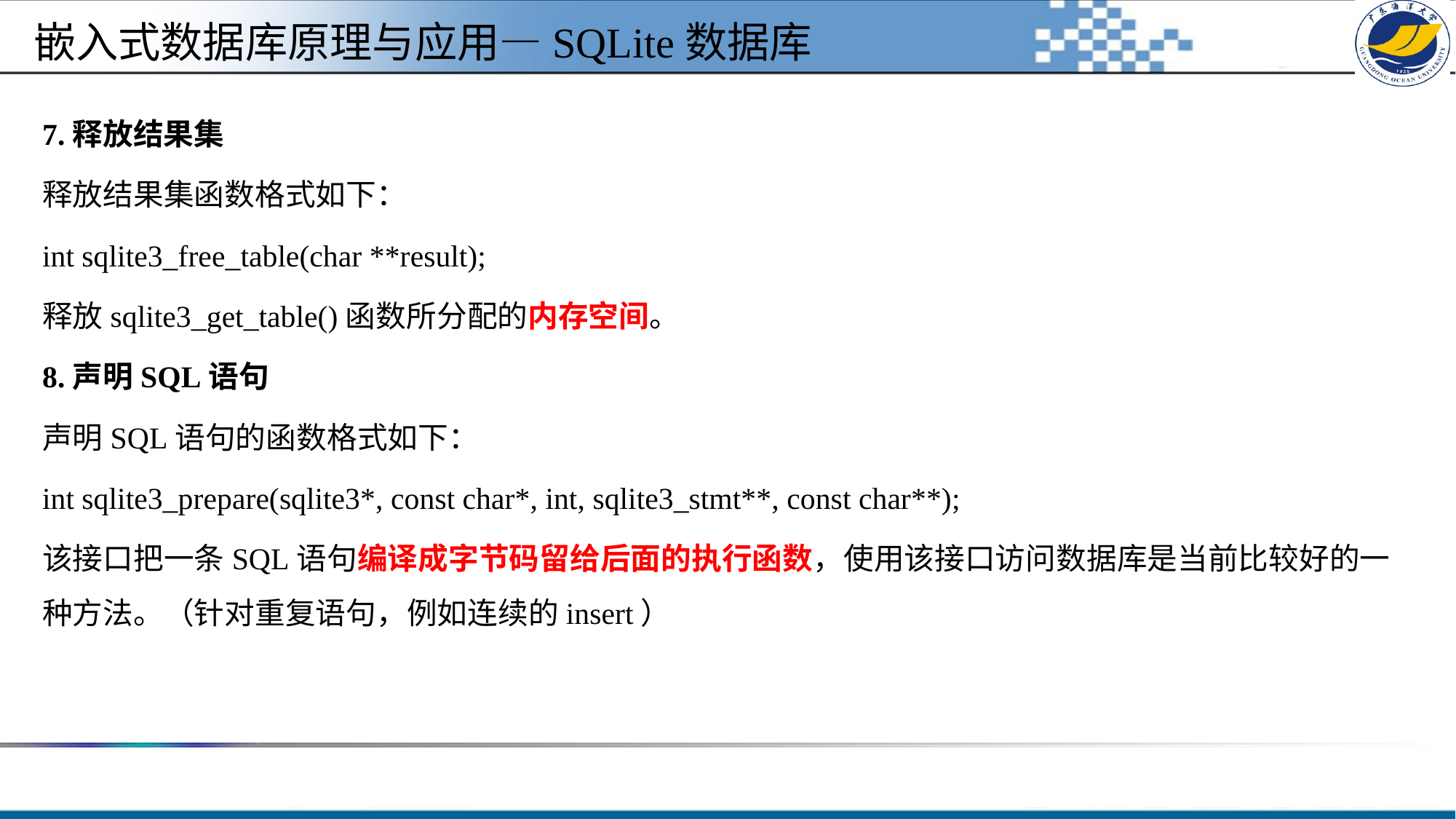

#
嵌入式数据库原理与应用—SQLite数据库
7.释放结果集
释放结果集函数格式如下：
int sqlite3_free_table(char **result);
释放sqlite3_get_table()函数所分配的内存空间。
8.声明SQL语句
声明SQL语句的函数格式如下：
int sqlite3_prepare(sqlite3*, const char*, int, sqlite3_stmt**, const char**);
该接口把一条SQL语句编译成字节码留给后面的执行函数，使用该接口访问数据库是当前比较好的一种方法。（针对重复语句，例如连续的insert）